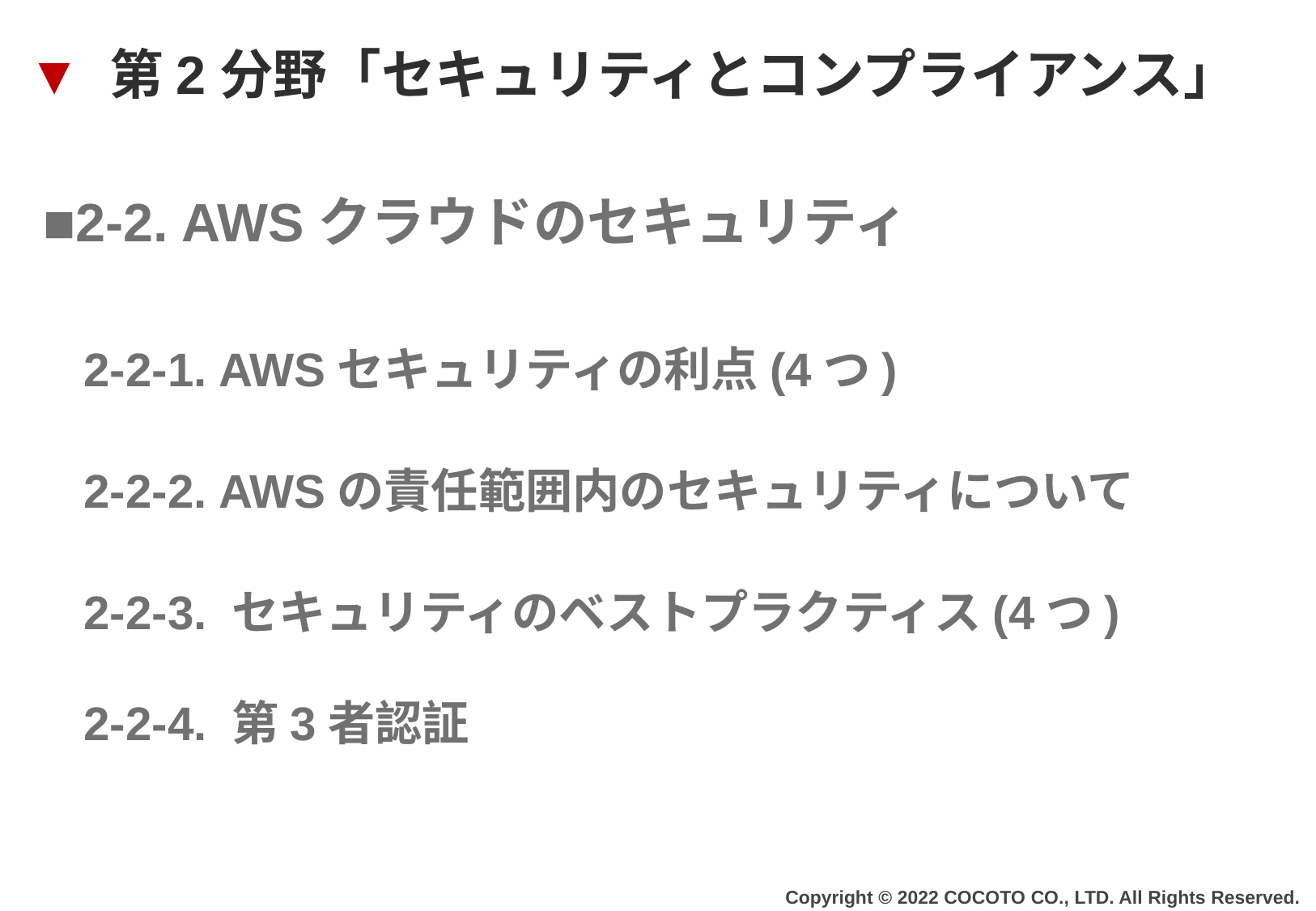

▼ 第2分野「セキュリティとコンプライアンス」
■2-2. AWSクラウドのセキュリティ
2-2-1. AWSセキュリティの利点(4つ)
2-2-2. AWSの責任範囲内のセキュリティについて
2-2-3. セキュリティのベストプラクティス(4つ)
2-2-4. 第3者認証
Copyright © 2022 COCOTO CO., LTD. All Rights Reserved.